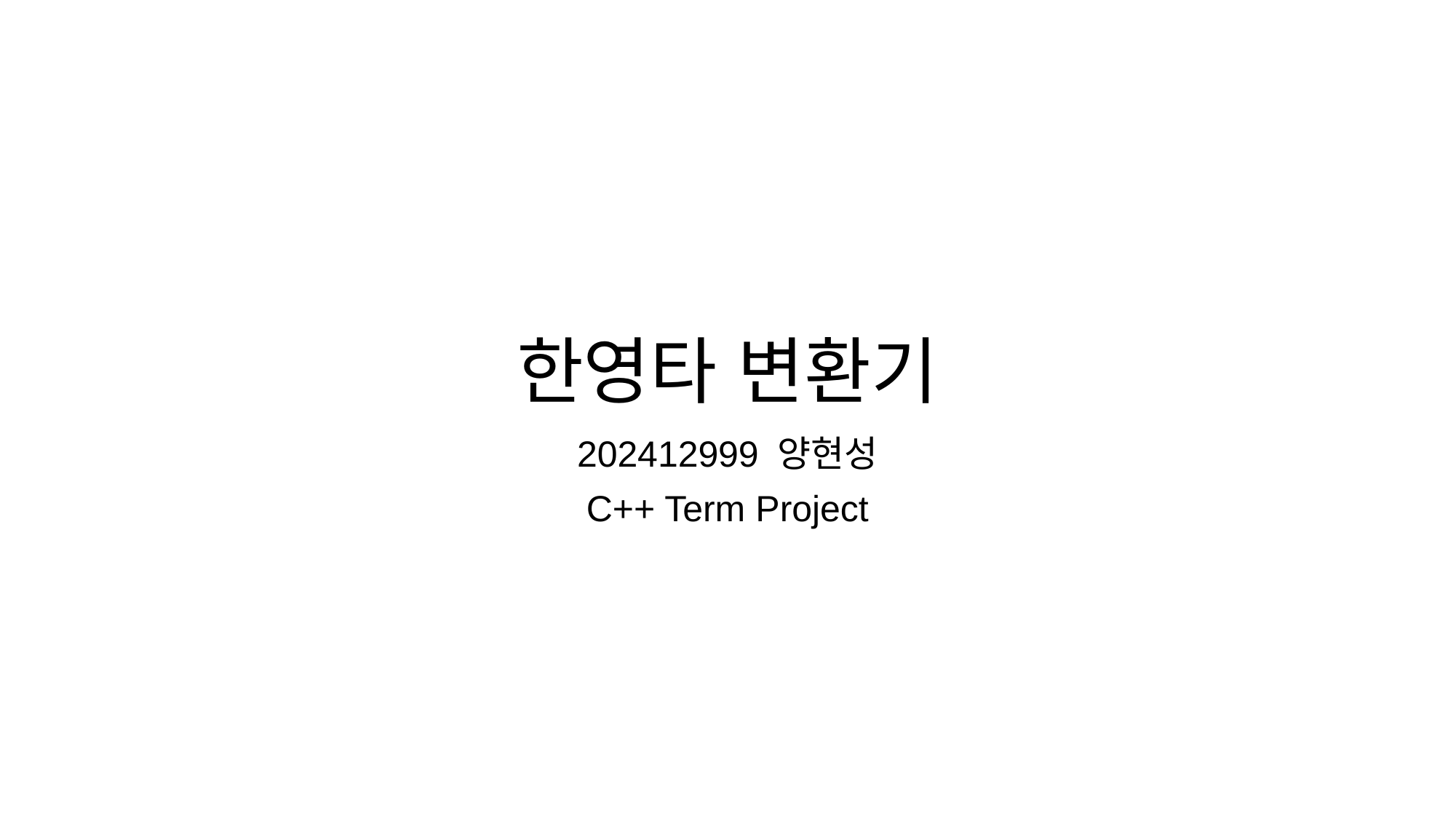

# 한영타 변환기
202412999 양현성
C++ Term Project